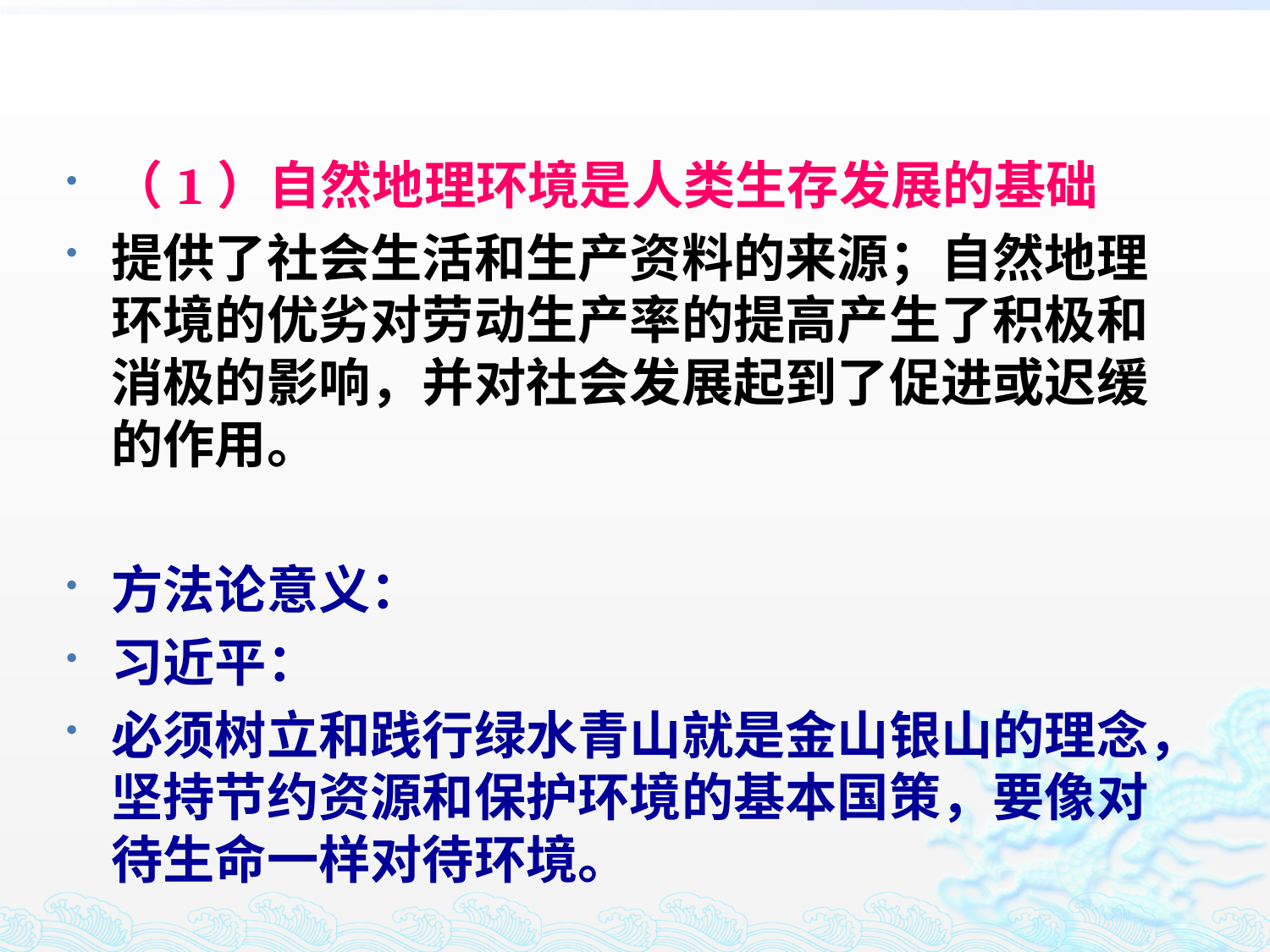

（1）自然地理环境是人类生存发展的基础
提供了社会生活和生产资料的来源；自然地理环境的优劣对劳动生产率的提高产生了积极和消极的影响，并对社会发展起到了促进或迟缓的作用。

方法论意义：
习近平：
必须树立和践行绿水青山就是金山银山的理念，坚持节约资源和保护环境的基本国策，要像对待生命一样对待环境。